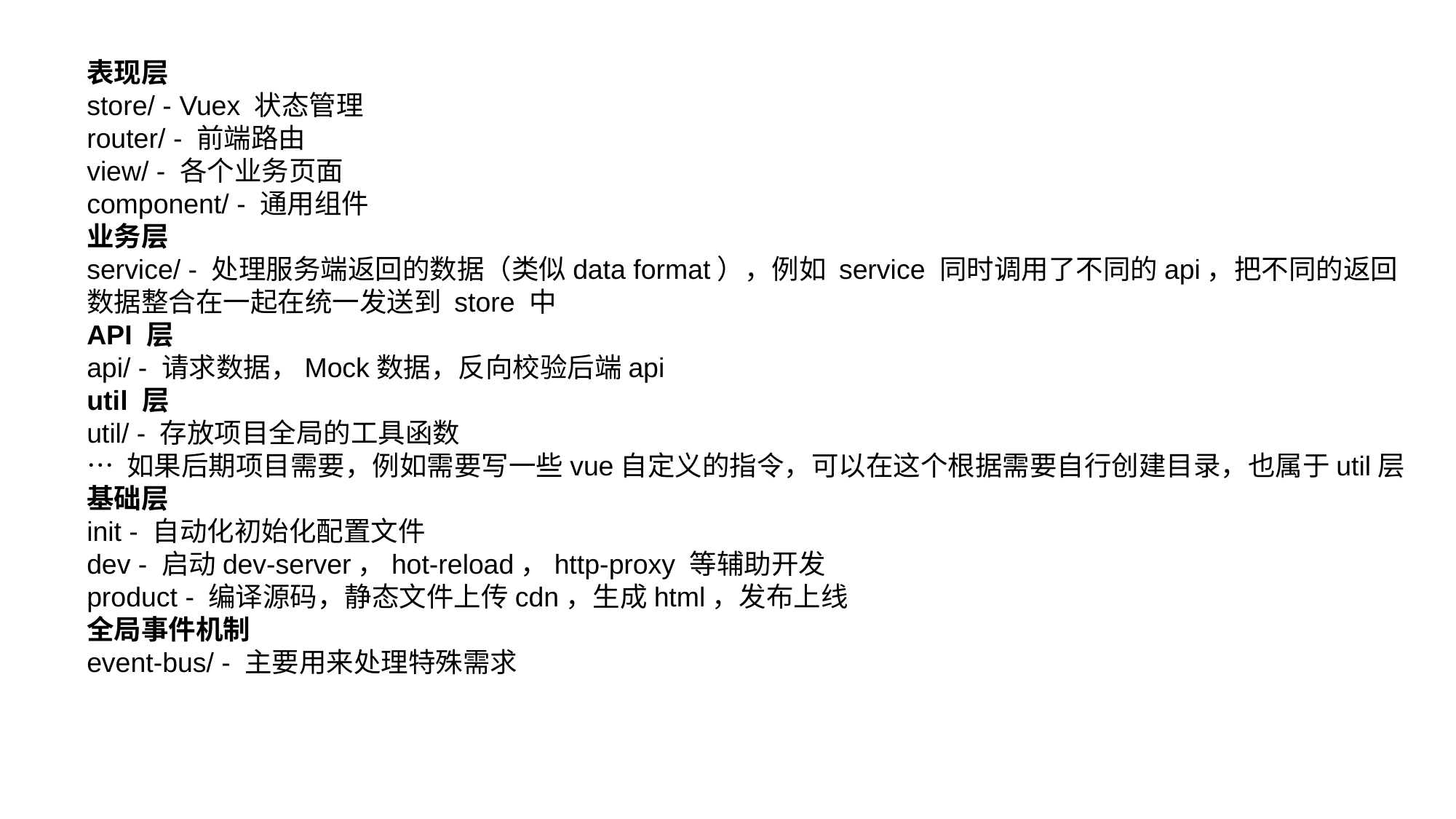

表现层
store/ - Vuex 状态管理
router/ - 前端路由
view/ - 各个业务页面
component/ - 通用组件
业务层
service/ - 处理服务端返回的数据（类似data format），例如 service 同时调用了不同的api，把不同的返回
数据整合在一起在统一发送到 store 中
API 层
api/ - 请求数据，Mock数据，反向校验后端api
util 层
util/ - 存放项目全局的工具函数
… 如果后期项目需要，例如需要写一些vue自定义的指令，可以在这个根据需要自行创建目录，也属于util层
基础层
init - 自动化初始化配置文件
dev - 启动dev-server，hot-reload，http-proxy 等辅助开发
product - 编译源码，静态文件上传cdn，生成html，发布上线
全局事件机制
event-bus/ - 主要用来处理特殊需求